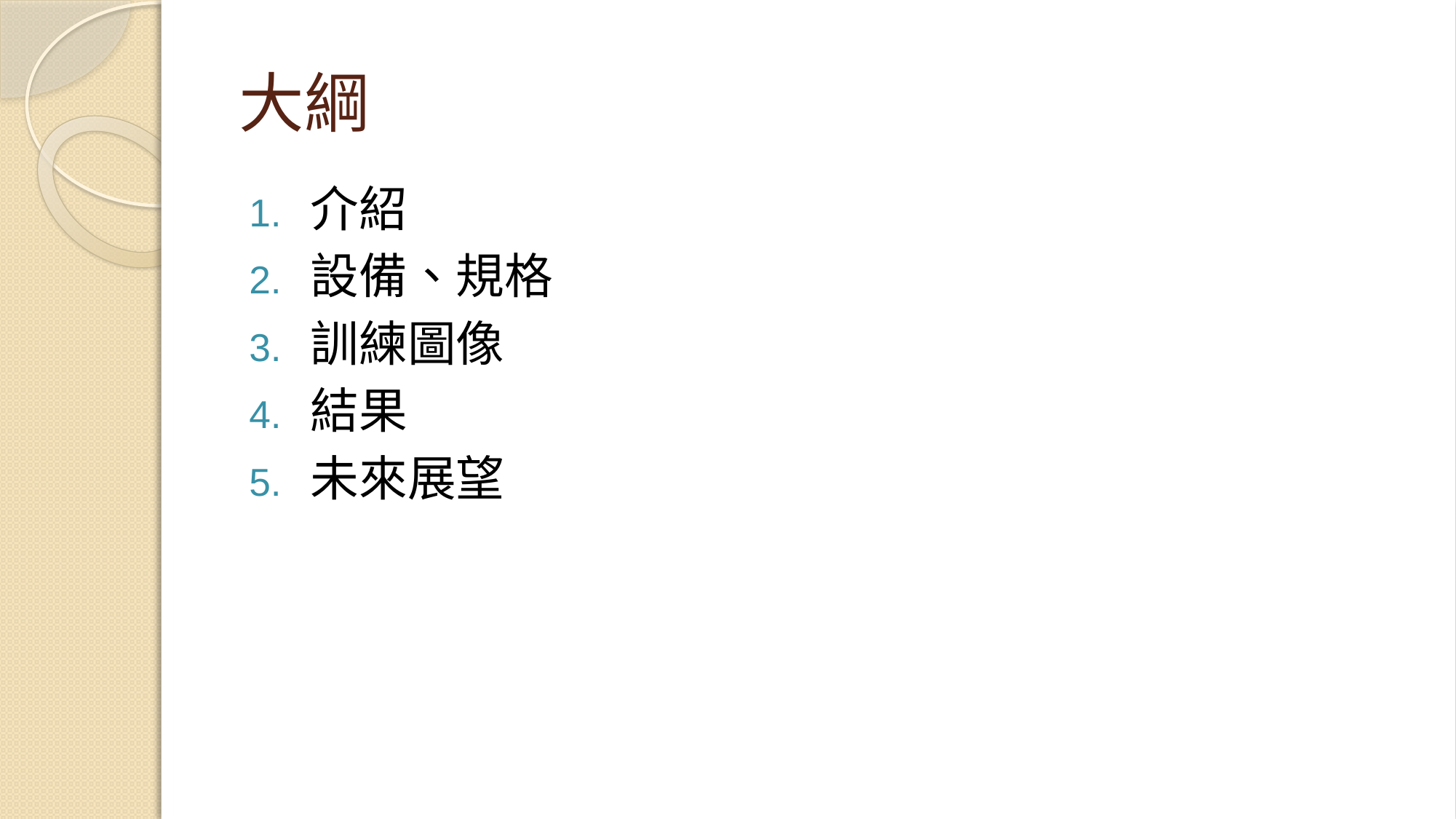

# 大綱
介紹
設備、規格
訓練圖像
結果
未來展望